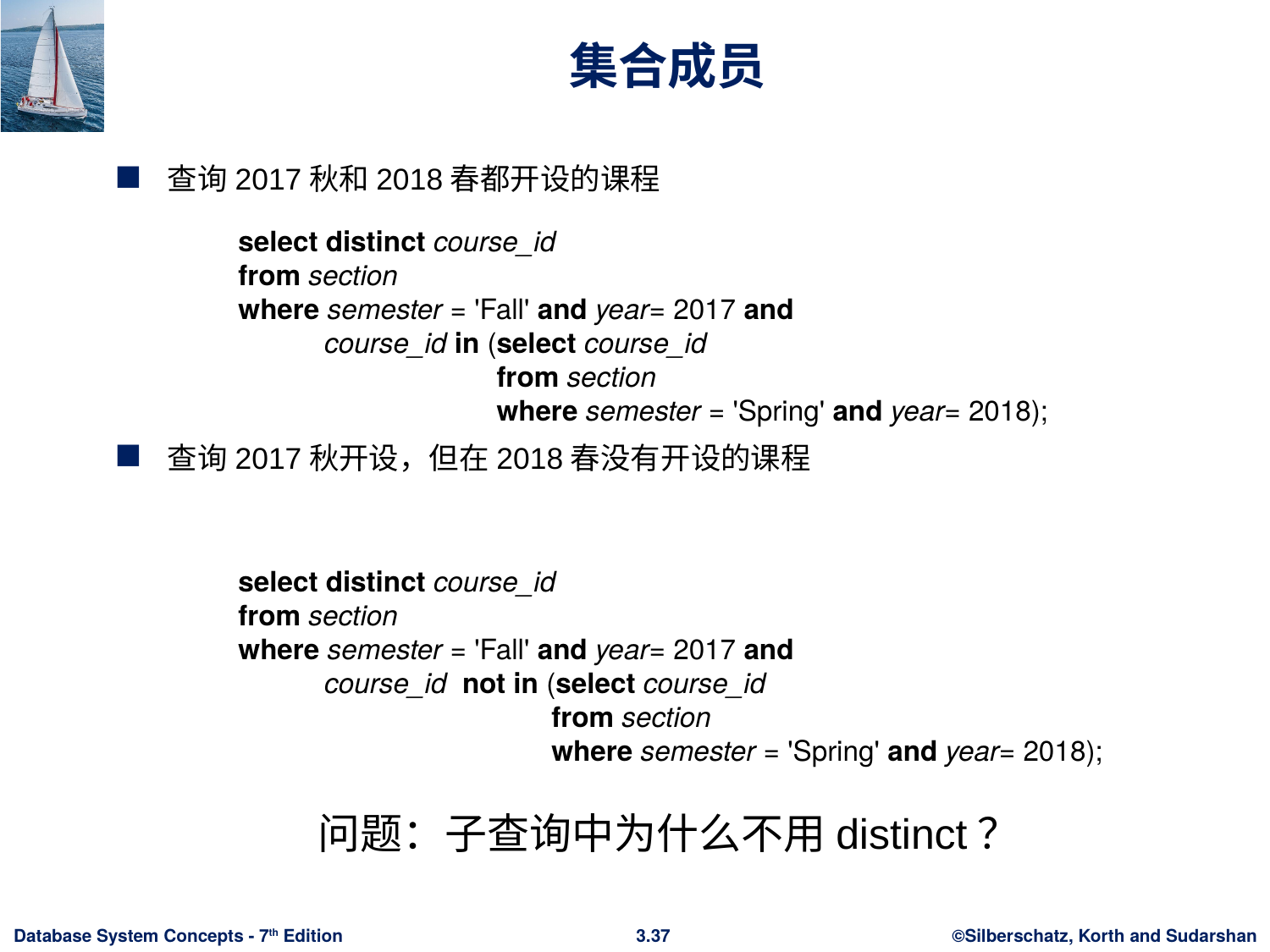

# 集合成员
查询2017秋和2018春都开设的课程

查询2017秋开设，但在2018春没有开设的课程

select distinct course_id
from section
where semester = 'Fall' and year= 2017 and
           course_id in (select course_id
                                 from section
                                 where semester = 'Spring' and year= 2018);
select distinct course_id
from section
where semester = 'Fall' and year= 2017 and
           course_id  not in (select course_id
                                        from section
                                        where semester = 'Spring' and year= 2018);
问题：子查询中为什么不用distinct？